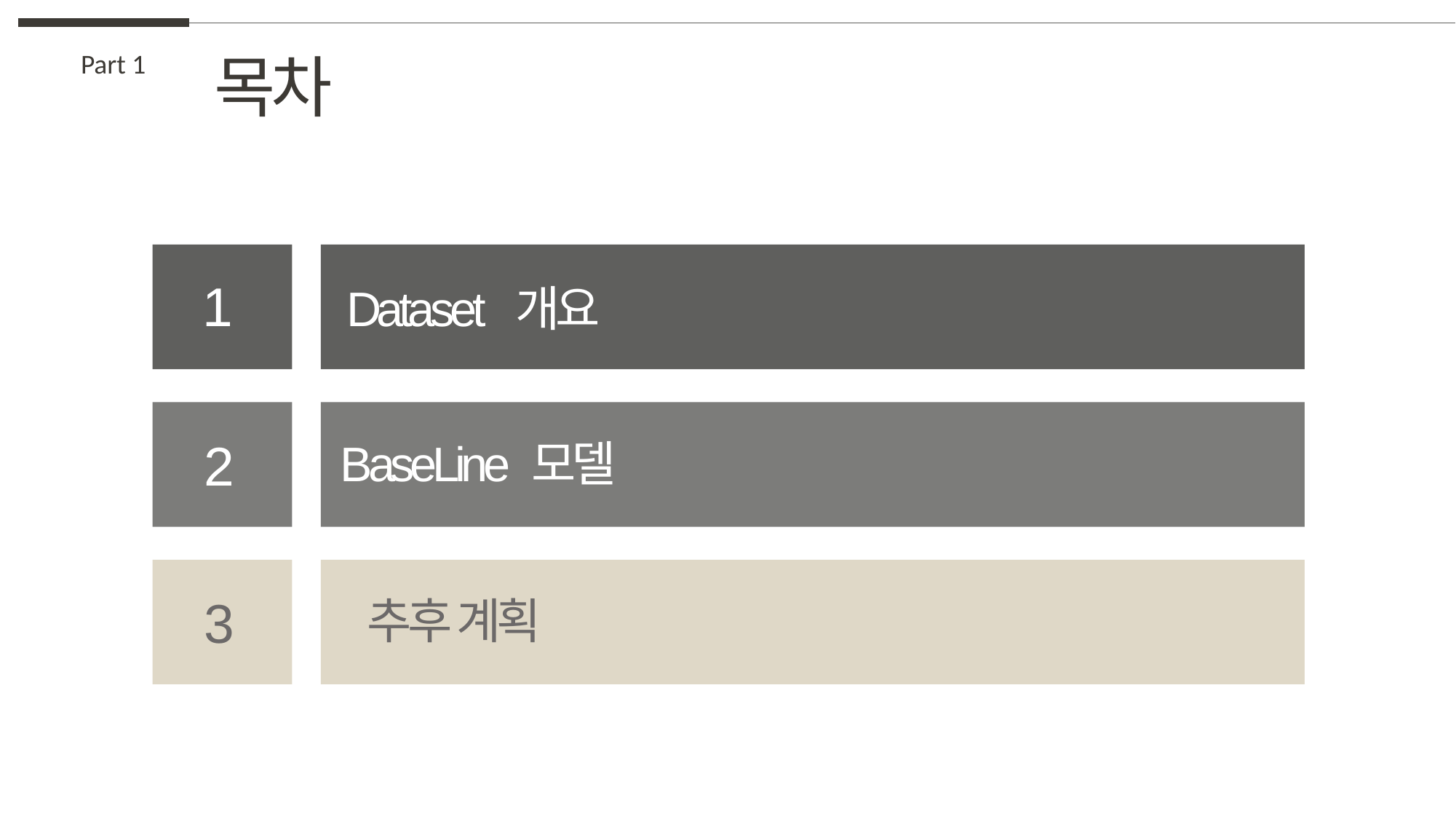

목차
Part 1

1
Dataset  개요

2
BaseLine 모델

3
추후 계획